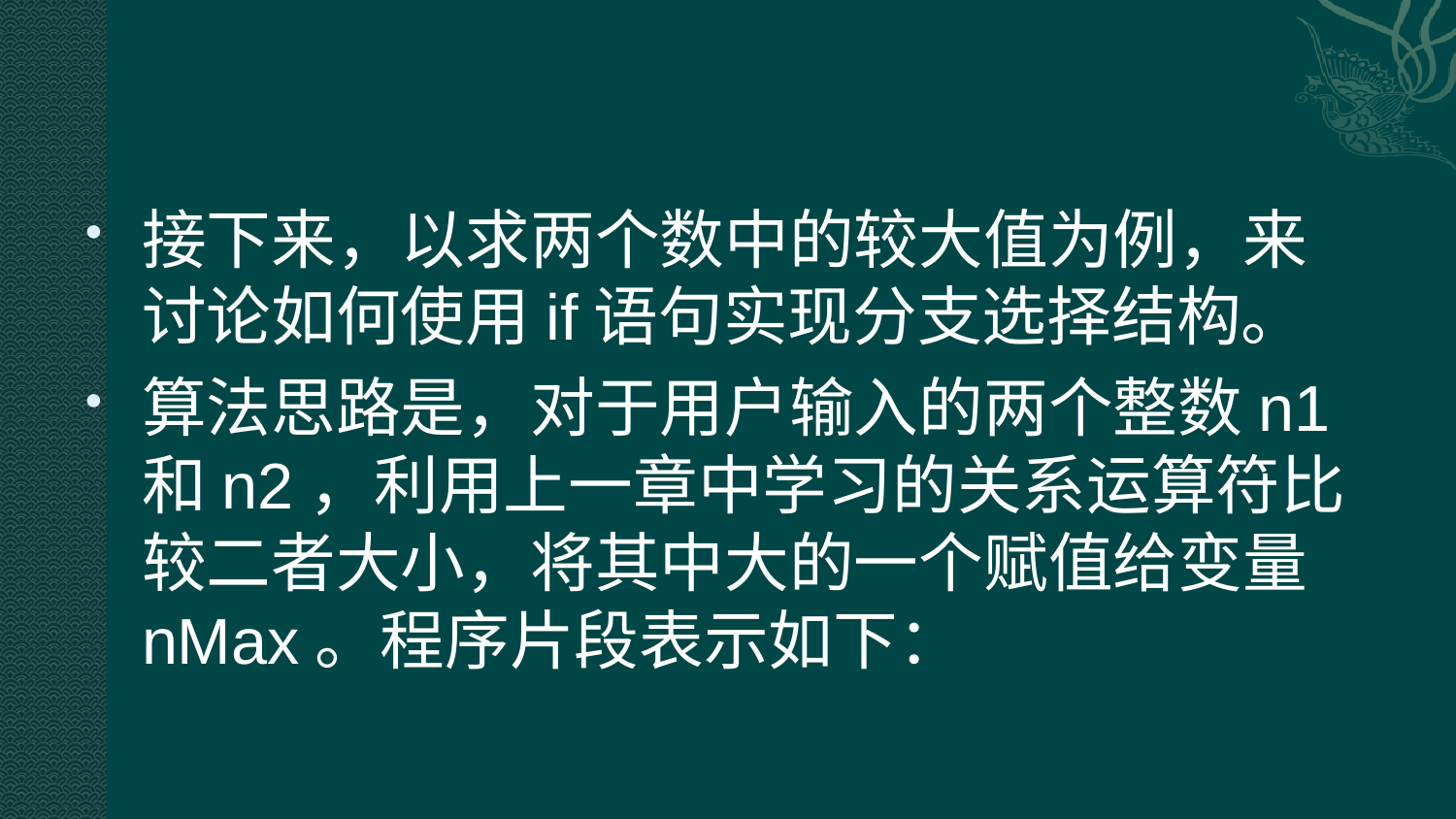

#
接下来，以求两个数中的较大值为例，来讨论如何使用if语句实现分支选择结构。
算法思路是，对于用户输入的两个整数n1和n2，利用上一章中学习的关系运算符比较二者大小，将其中大的一个赋值给变量nMax。程序片段表示如下：